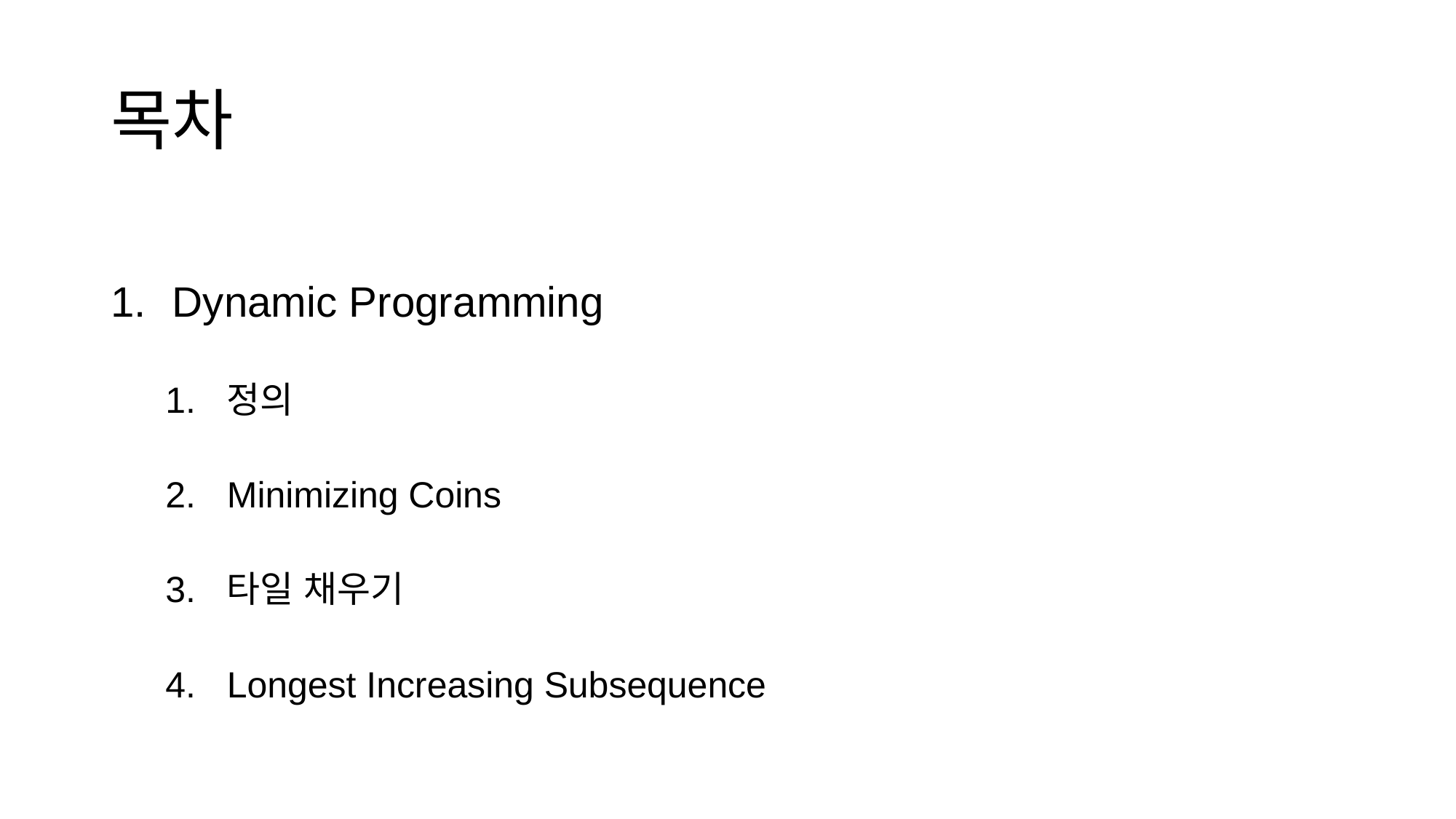

# 목차
Dynamic Programming
정의
Minimizing Coins
타일 채우기
Longest Increasing Subsequence